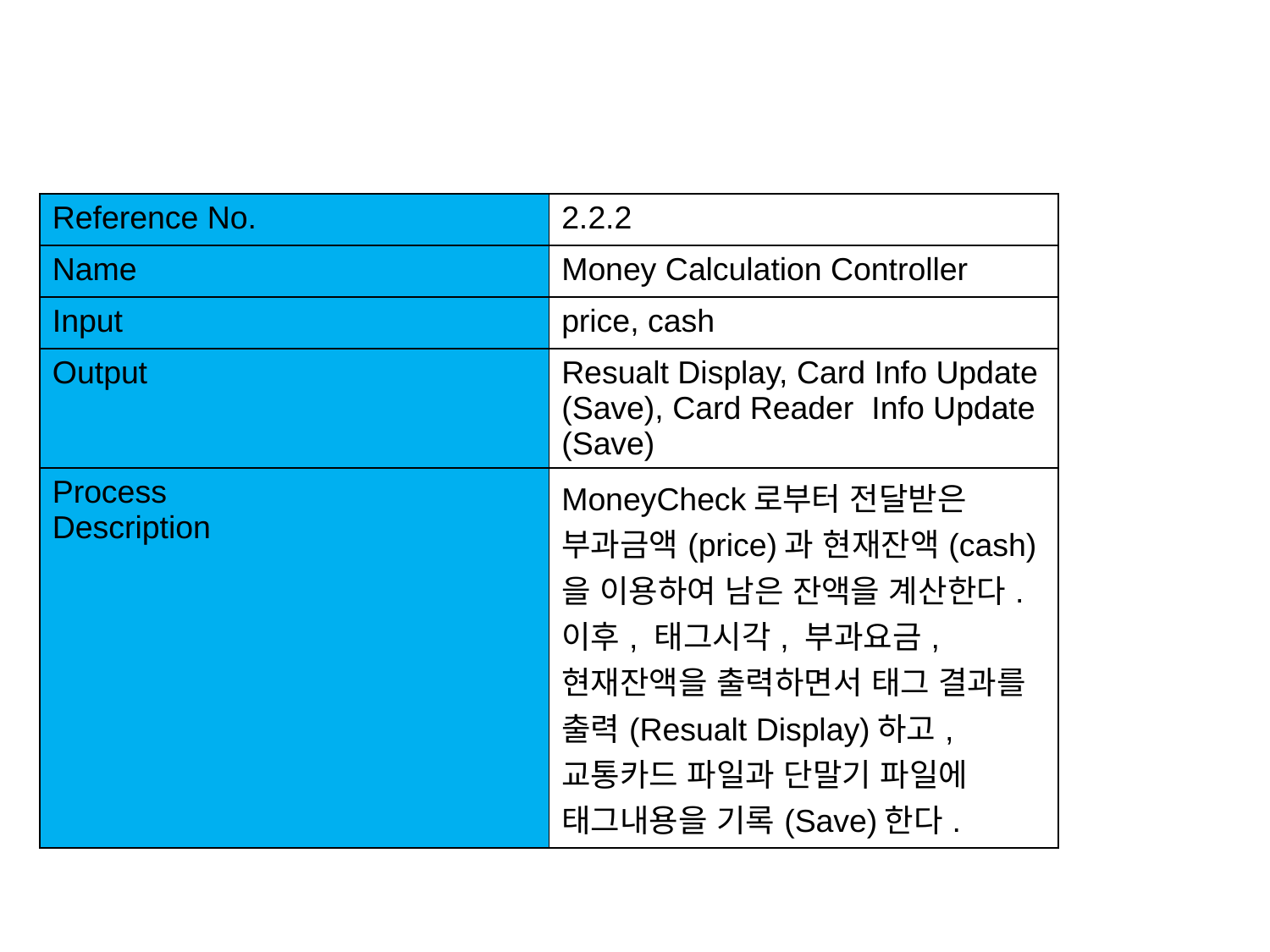

| Reference No. | 2.2.2 |
| --- | --- |
| Name | Money Calculation Controller |
| Input | price, cash |
| Output | Resualt Display, Card Info Update (Save), Card Reader Info Update (Save) |
| Process Description | MoneyCheck로부터 전달받은 부과금액(price)과 현재잔액(cash)을 이용하여 남은 잔액을 계산한다. 이후, 태그시각, 부과요금, 현재잔액을 출력하면서 태그 결과를 출력(Resualt Display)하고, 교통카드 파일과 단말기 파일에 태그내용을 기록(Save)한다. |